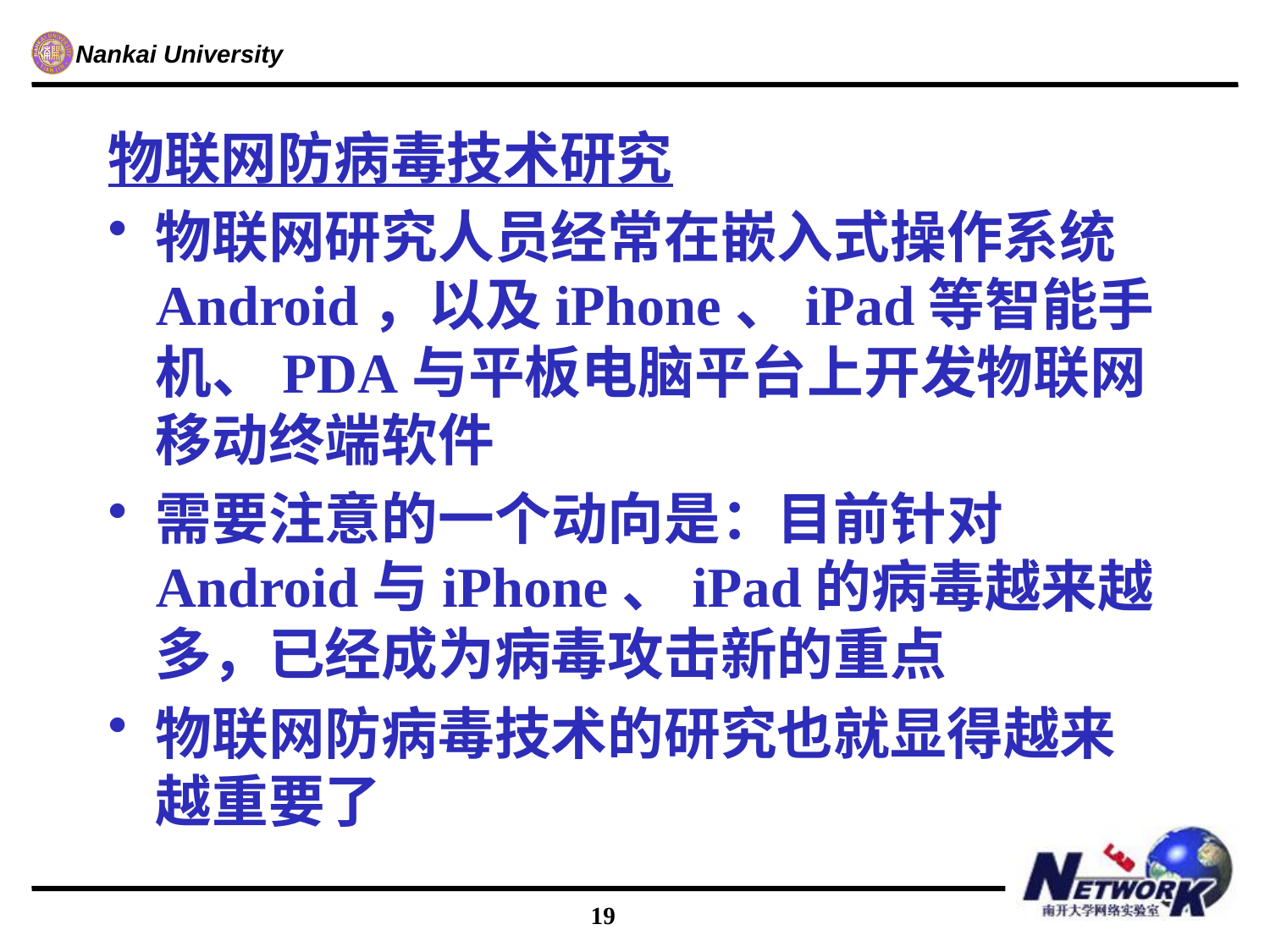

#
物联网防病毒技术研究
物联网研究人员经常在嵌入式操作系统Android，以及iPhone、iPad等智能手机、PDA与平板电脑平台上开发物联网移动终端软件
需要注意的一个动向是：目前针对Android与iPhone、iPad的病毒越来越多，已经成为病毒攻击新的重点
物联网防病毒技术的研究也就显得越来越重要了
19